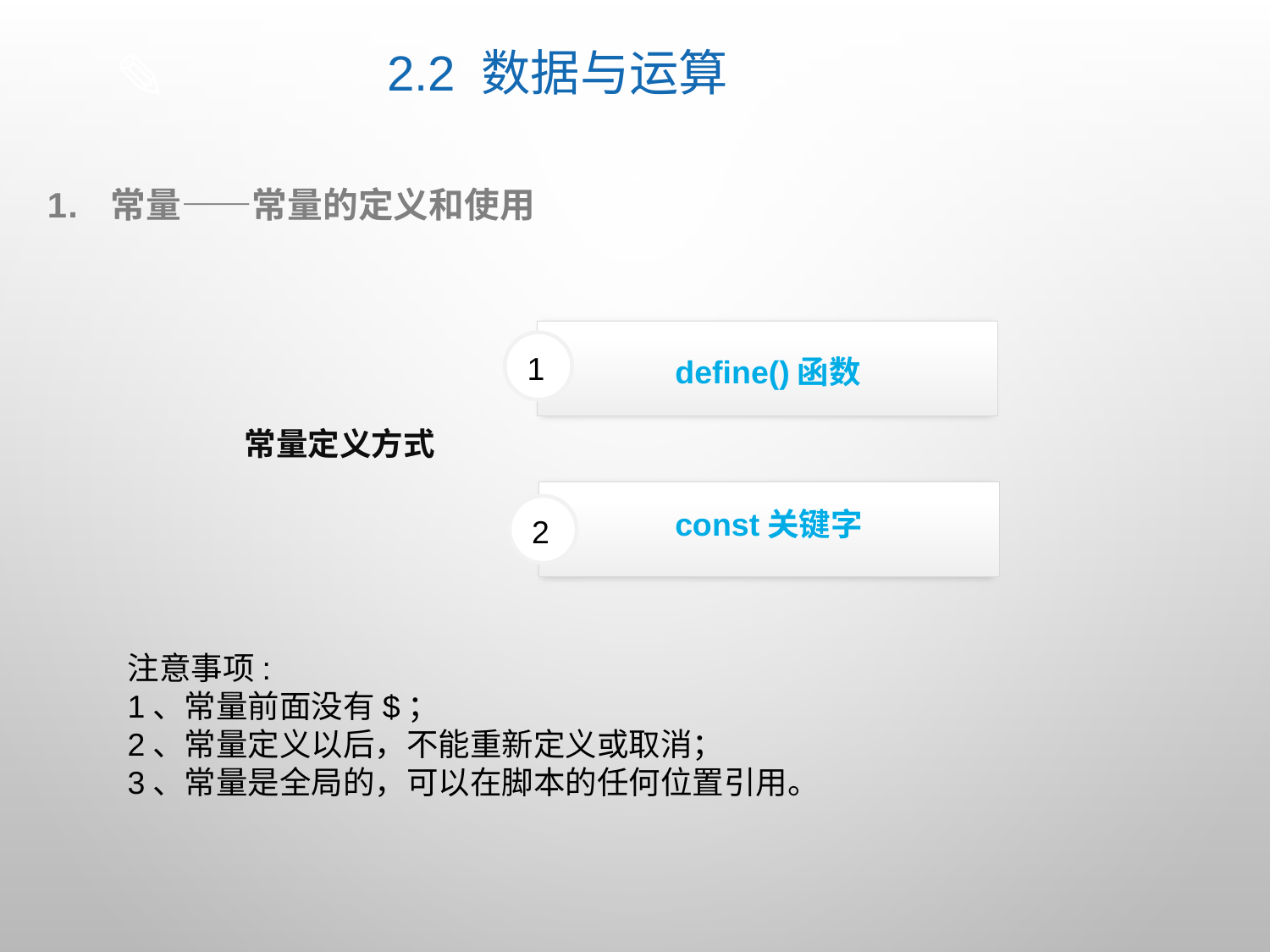

# 2.2 数据与运算
常量——常量的定义和使用

1
define()函数
常量定义方式

2
const关键字
注意事项:
1、常量前面没有$；
2、常量定义以后，不能重新定义或取消；
3、常量是全局的，可以在脚本的任何位置引用。